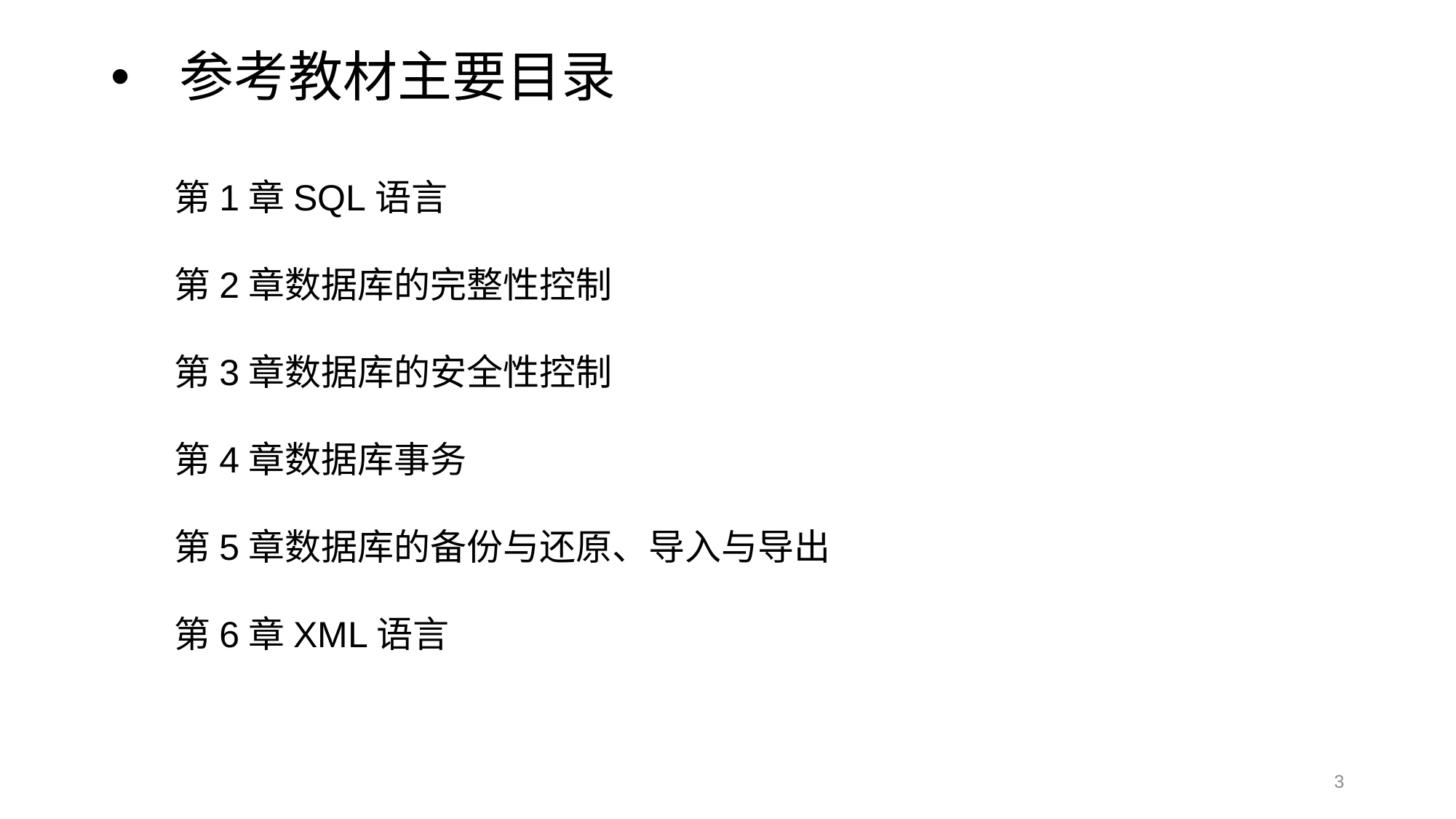

# 参考教材主要目录
第1章SQL语言
第2章数据库的完整性控制
第3章数据库的安全性控制
第4章数据库事务
第5章数据库的备份与还原、导入与导出
第6章XML语言

3